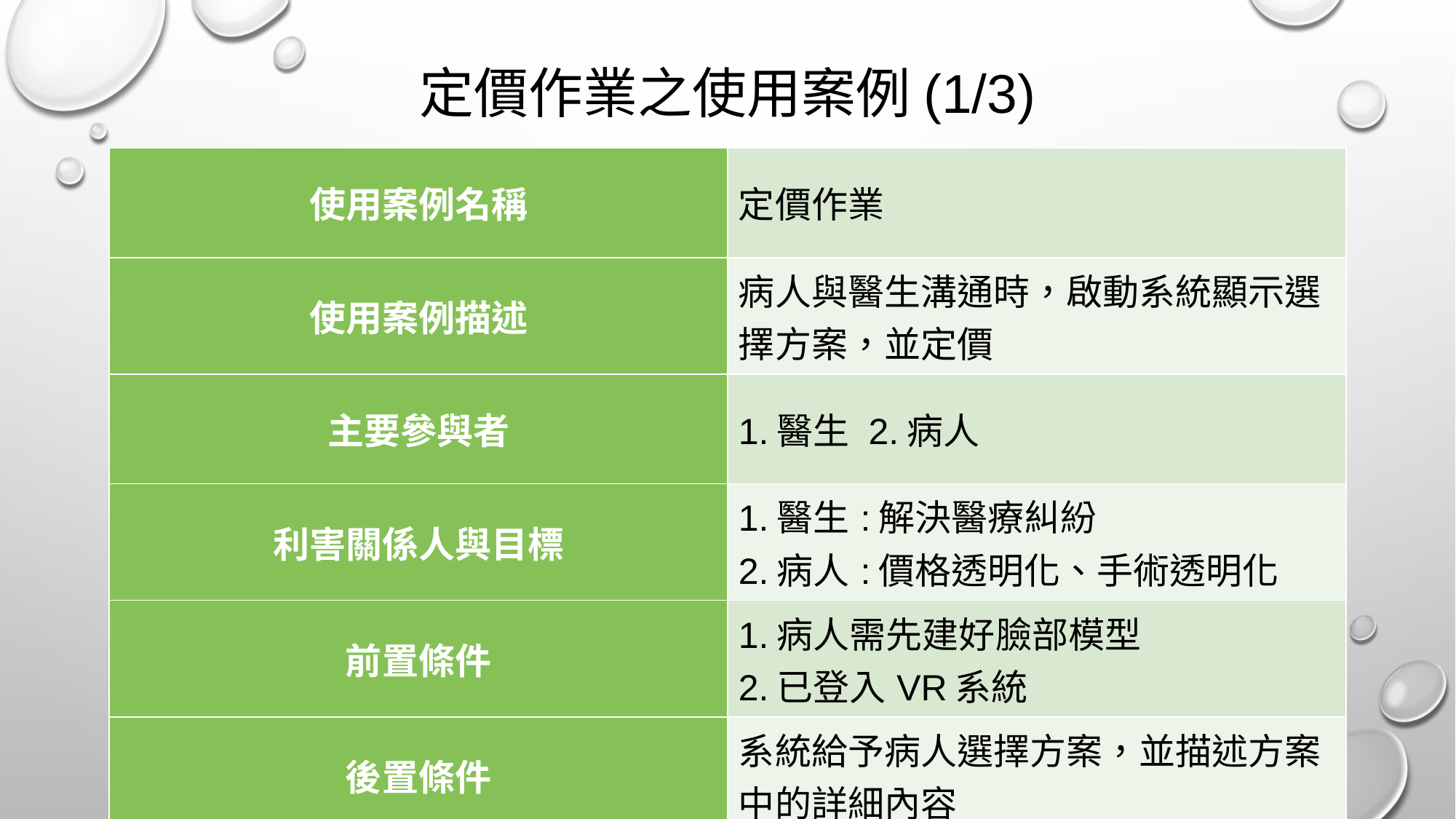

# 定價作業之使用案例(1/3)
| 使用案例名稱 | 定價作業 |
| --- | --- |
| 使用案例描述 | 病人與醫生溝通時，啟動系統顯示選擇方案，並定價 |
| 主要參與者 | 1.醫生 2.病人 |
| 利害關係人與目標 | 1.醫生:解決醫療糾紛 2.病人:價格透明化、手術透明化 |
| 前置條件 | 1.病人需先建好臉部模型 2.已登入VR系統 |
| 後置條件 | 系統給予病人選擇方案，並描述方案中的詳細內容 |